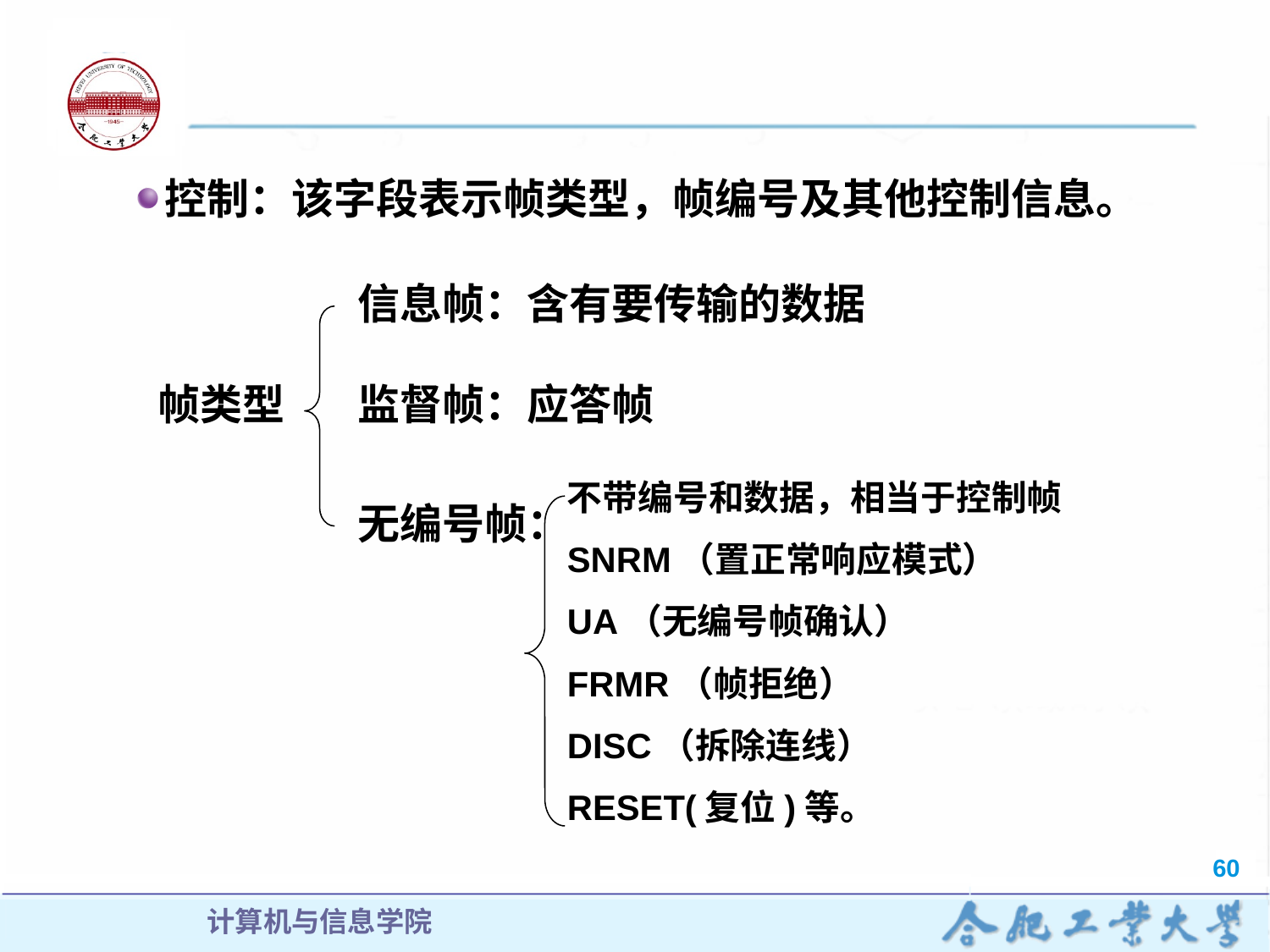

#
控制：该字段表示帧类型，帧编号及其他控制信息。
信息帧：含有要传输的数据

帧类型
监督帧：应答帧

不带编号和数据，相当于控制帧
SNRM（置正常响应模式）
UA（无编号帧确认）
FRMR（帧拒绝）
DISC（拆除连线）
RESET(复位)等。
无编号帧：